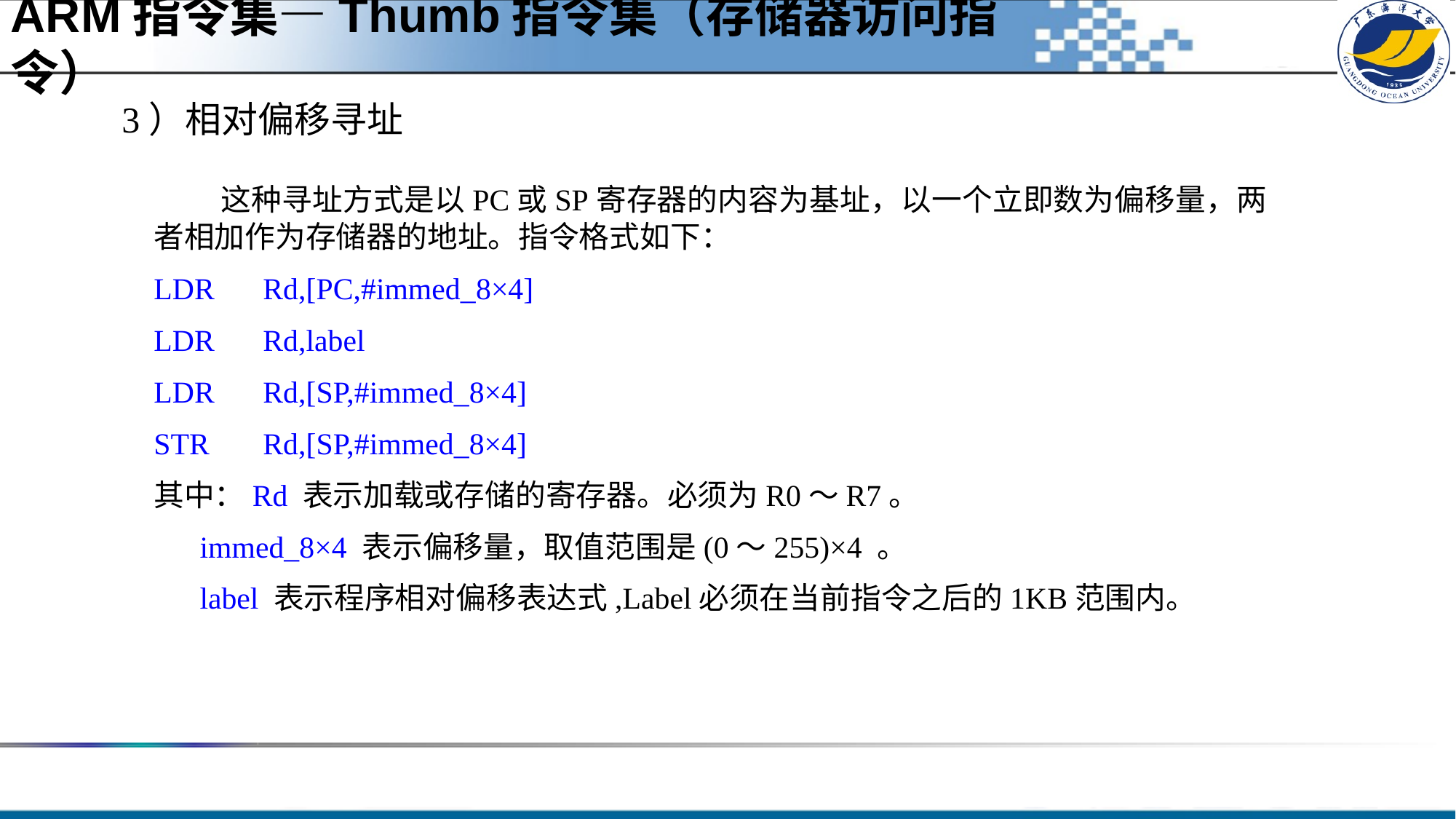

ARM指令集—Thumb指令集（存储器访问指令）
#
3）相对偏移寻址
       这种寻址方式是以PC或SP寄存器的内容为基址，以一个立即数为偏移量，两者相加作为存储器的地址。指令格式如下：
LDR	Rd,[PC,#immed_8×4]
LDR	Rd,label
LDR	Rd,[SP,#immed_8×4]
STR	Rd,[SP,#immed_8×4]
其中：Rd 表示加载或存储的寄存器。必须为R0～R7。
      immed_8×4 表示偏移量，取值范围是(0～255)×4 。
      label 表示程序相对偏移表达式,Label必须在当前指令之后的1KB范围内。